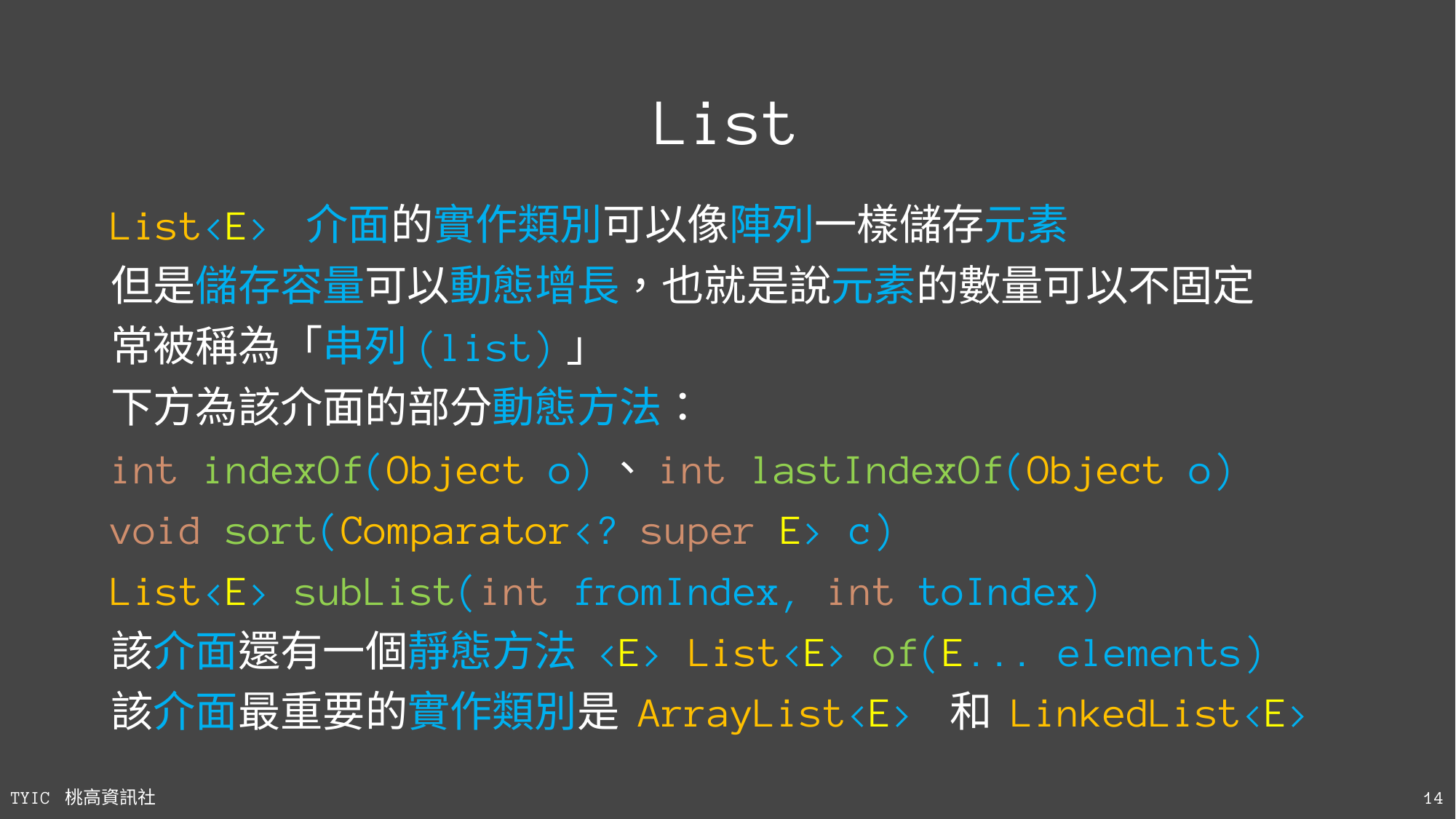

# List
List<E> 介面的實作類別可以像陣列一樣儲存元素
但是儲存容量可以動態增長，也就是說元素的數量可以不固定
常被稱為「串列(list)」
下方為該介面的部分動態方法：
int indexOf(Object o)、int lastIndexOf(Object o)
void sort(Comparator<? super E> c)
List<E> subList(int fromIndex, int toIndex)
該介面還有一個靜態方法 <E> List<E> of(E... elements)
該介面最重要的實作類別是 ArrayList<E> 和 LinkedList<E>